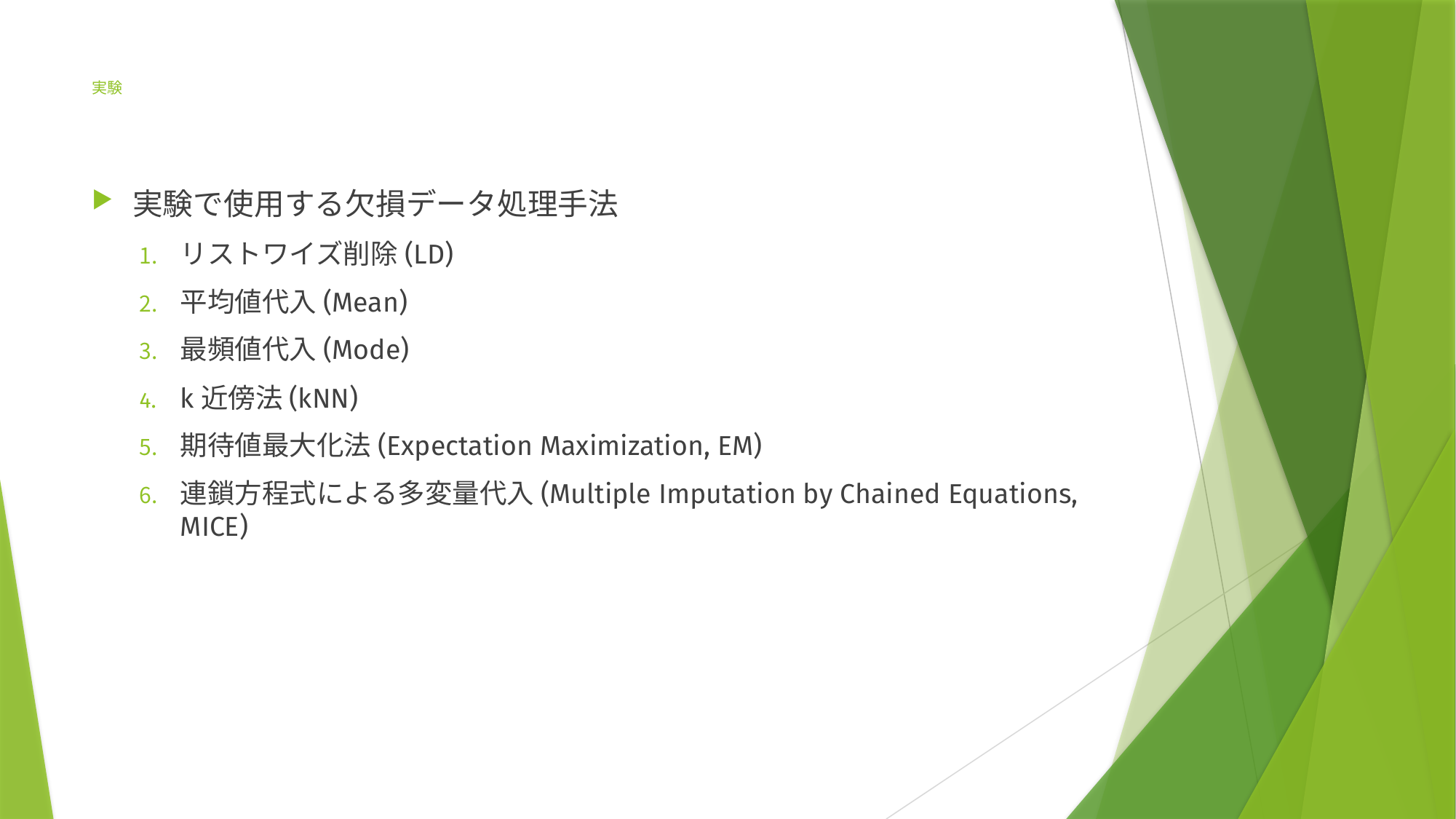

# 実験
実験で使用する欠損データ処理手法
リストワイズ削除(LD)
平均値代入(Mean)
最頻値代入(Mode)
k近傍法(kNN)
期待値最大化法(Expectation Maximization, EM)
連鎖方程式による多変量代入(Multiple Imputation by Chained Equations, MICE)